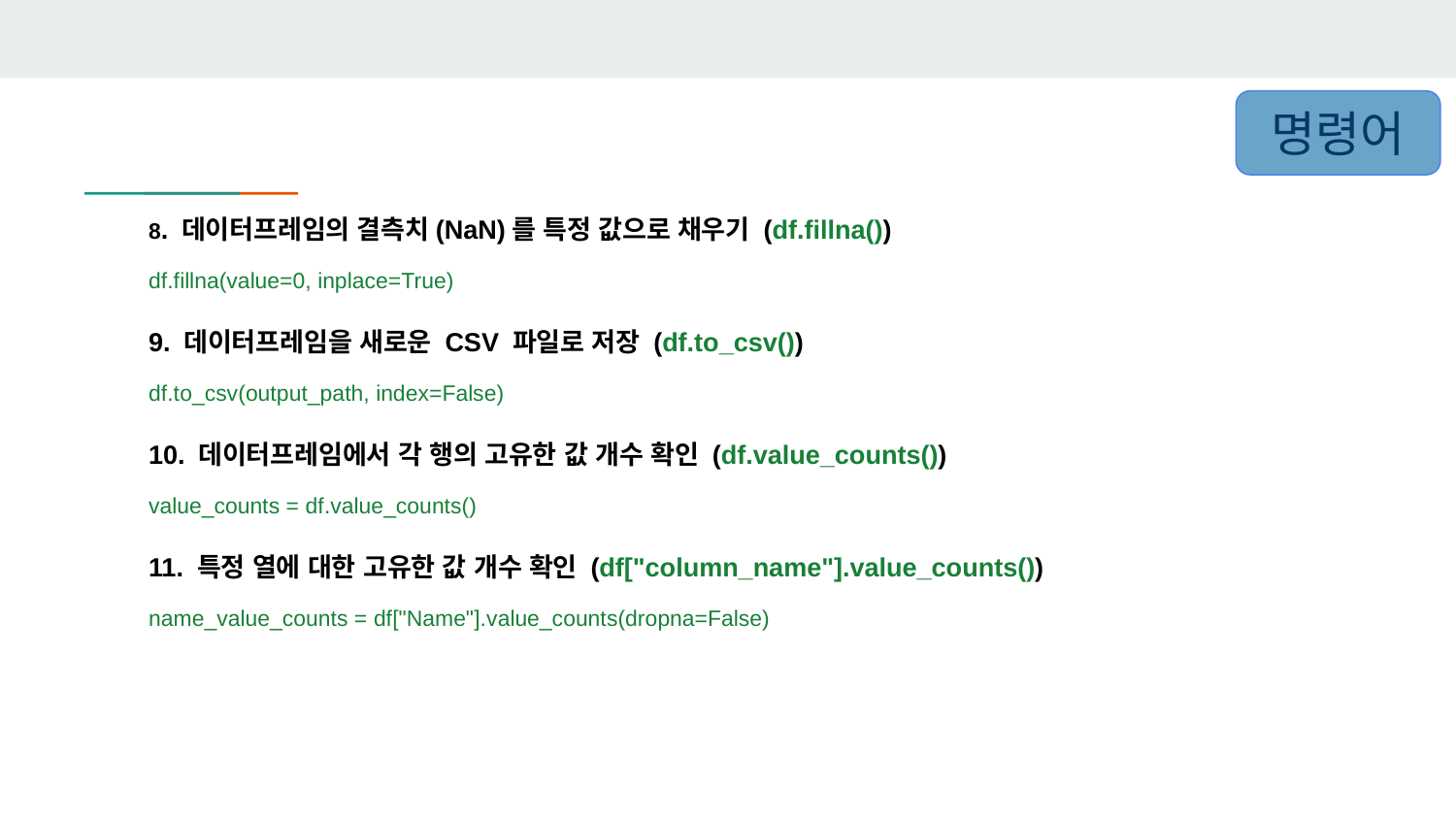

명령어
8. 데이터프레임의 결측치(NaN)를 특정 값으로 채우기 (df.fillna())
df.fillna(value=0, inplace=True)
9. 데이터프레임을 새로운 CSV 파일로 저장 (df.to_csv())
df.to_csv(output_path, index=False)
10. 데이터프레임에서 각 행의 고유한 값 개수 확인 (df.value_counts())
value_counts = df.value_counts()
11. 특정 열에 대한 고유한 값 개수 확인 (df["column_name"].value_counts())
name_value_counts = df["Name"].value_counts(dropna=False)